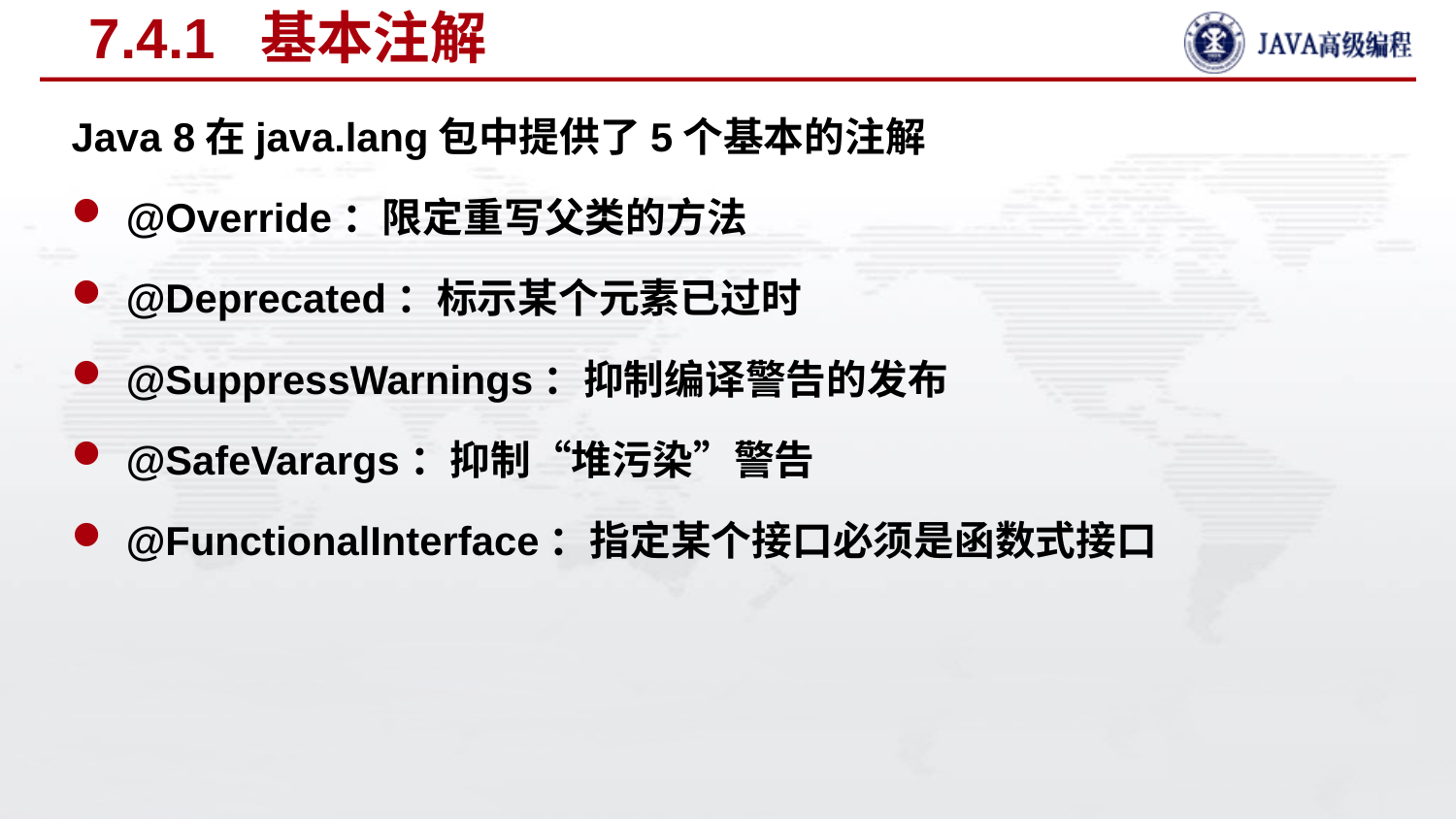

# 7.4.1  基本注解
Java 8在java.lang包中提供了5个基本的注解
@Override：限定重写父类的方法
@Deprecated：标示某个元素已过时
@SuppressWarnings：抑制编译警告的发布
@SafeVarargs：抑制“堆污染”警告
@FunctionalInterface：指定某个接口必须是函数式接口